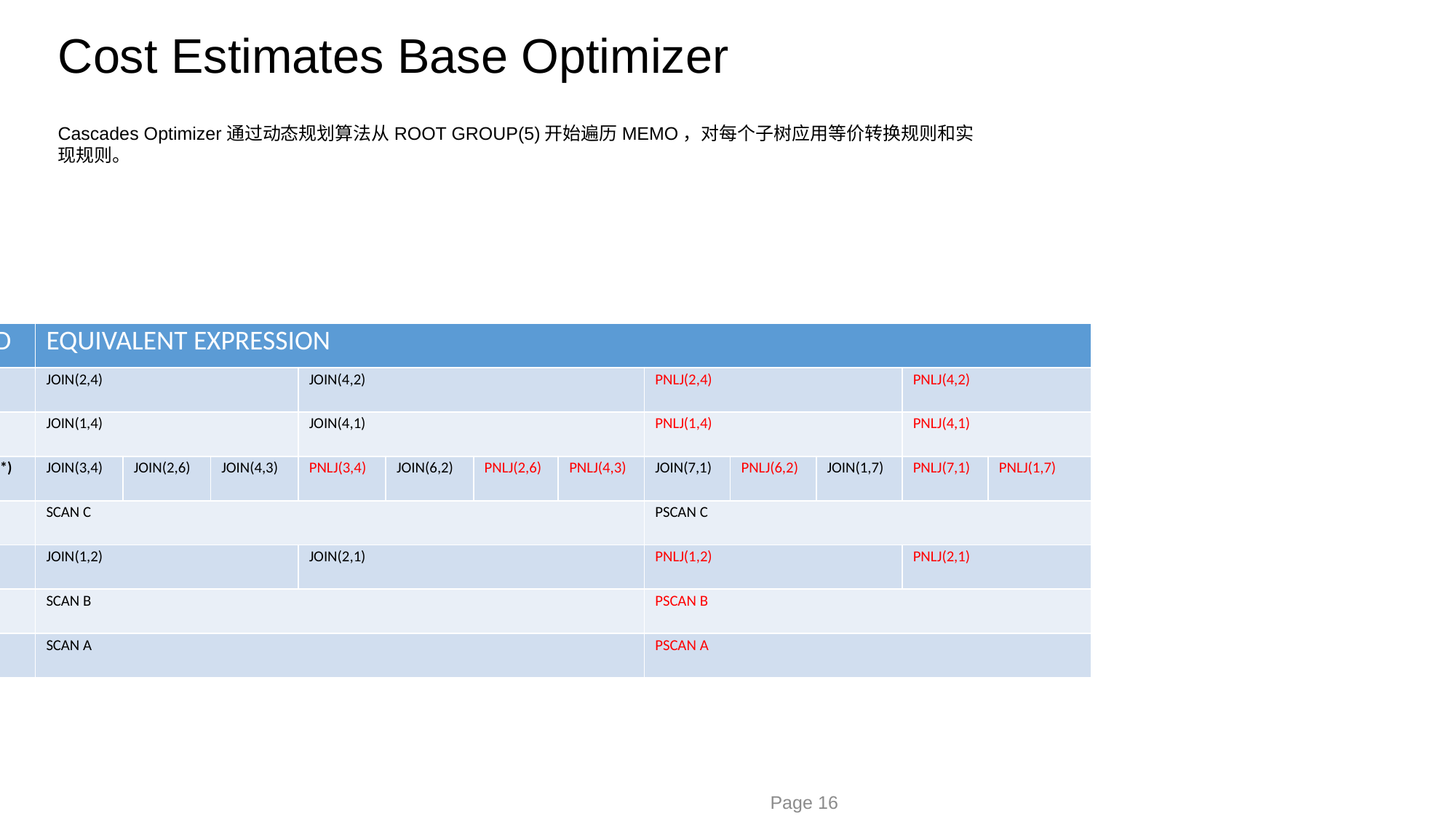

# Cost Estimates Base Optimizer
Cascades Optimizer通过动态规划算法从ROOT GROUP(5)开始遍历MEMO，对每个子树应用等价转换规则和实现规则。
| ID | EQUIVALENT EXPRESSION |  |  |  |  |  |  |  |  |  |  |  |
| --- | --- | --- | --- | --- | --- | --- | --- | --- | --- | --- | --- | --- |
| 7 | JOIN(2,4) |  |  | JOIN(4,2) |  |  |  | PNLJ(2,4) |  |  | PNLJ(4,2) |  |
| 6 | JOIN(1,4) |  |  | JOIN(4,1) |  |  |  | PNLJ(1,4) |  |  | PNLJ(4,1) |  |
| 5(\*) | JOIN(3,4) | JOIN(2,6) | JOIN(4,3) | PNLJ(3,4) | JOIN(6,2) | PNLJ(2,6) | PNLJ(4,3) | JOIN(7,1) | PNLJ(6,2) | JOIN(1,7) | PNLJ(7,1) | PNLJ(1,7) |
| 4 | SCAN C |  |  |  |  |  |  | PSCAN C |  |  |  |  |
| 3 | JOIN(1,2) |  |  | JOIN(2,1) |  |  |  | PNLJ(1,2) |  |  | PNLJ(2,1) |  |
| 2 | SCAN B |  |  |  |  |  |  | PSCAN B |  |  |  |  |
| 1 | SCAN A |  |  |  |  |  |  | PSCAN A |  |  |  |  |
Page 16